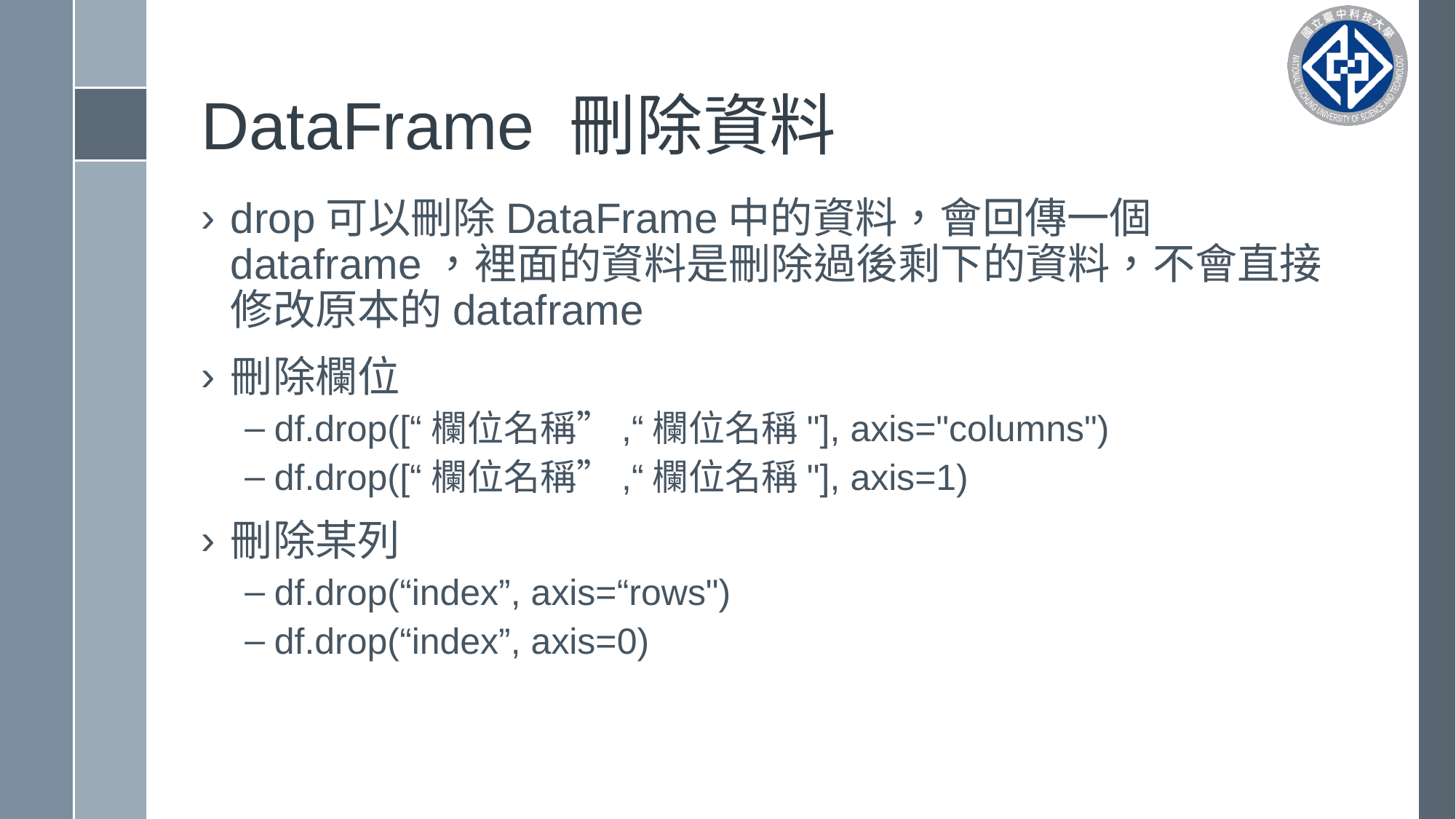

# DataFrame 刪除資料
drop可以刪除DataFrame中的資料，會回傳一個dataframe，裡面的資料是刪除過後剩下的資料，不會直接修改原本的dataframe
刪除欄位
df.drop([“欄位名稱”,“欄位名稱"], axis="columns")
df.drop([“欄位名稱”,“欄位名稱"], axis=1)
刪除某列
df.drop(“index”, axis=“rows")
df.drop(“index”, axis=0)